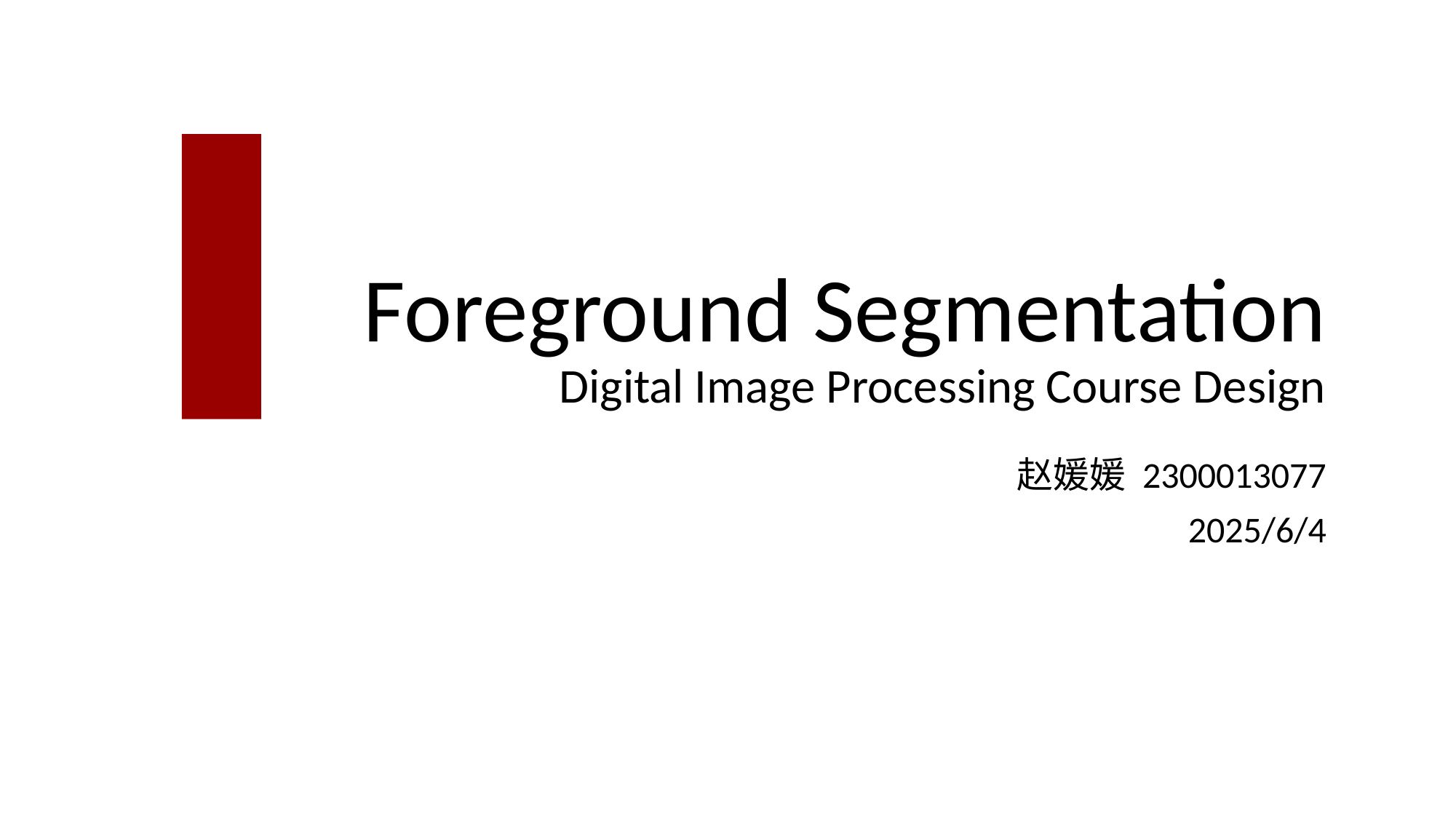

# Foreground Segmentation Digital Image Processing Course Design
赵媛媛 2300013077
2025/6/4